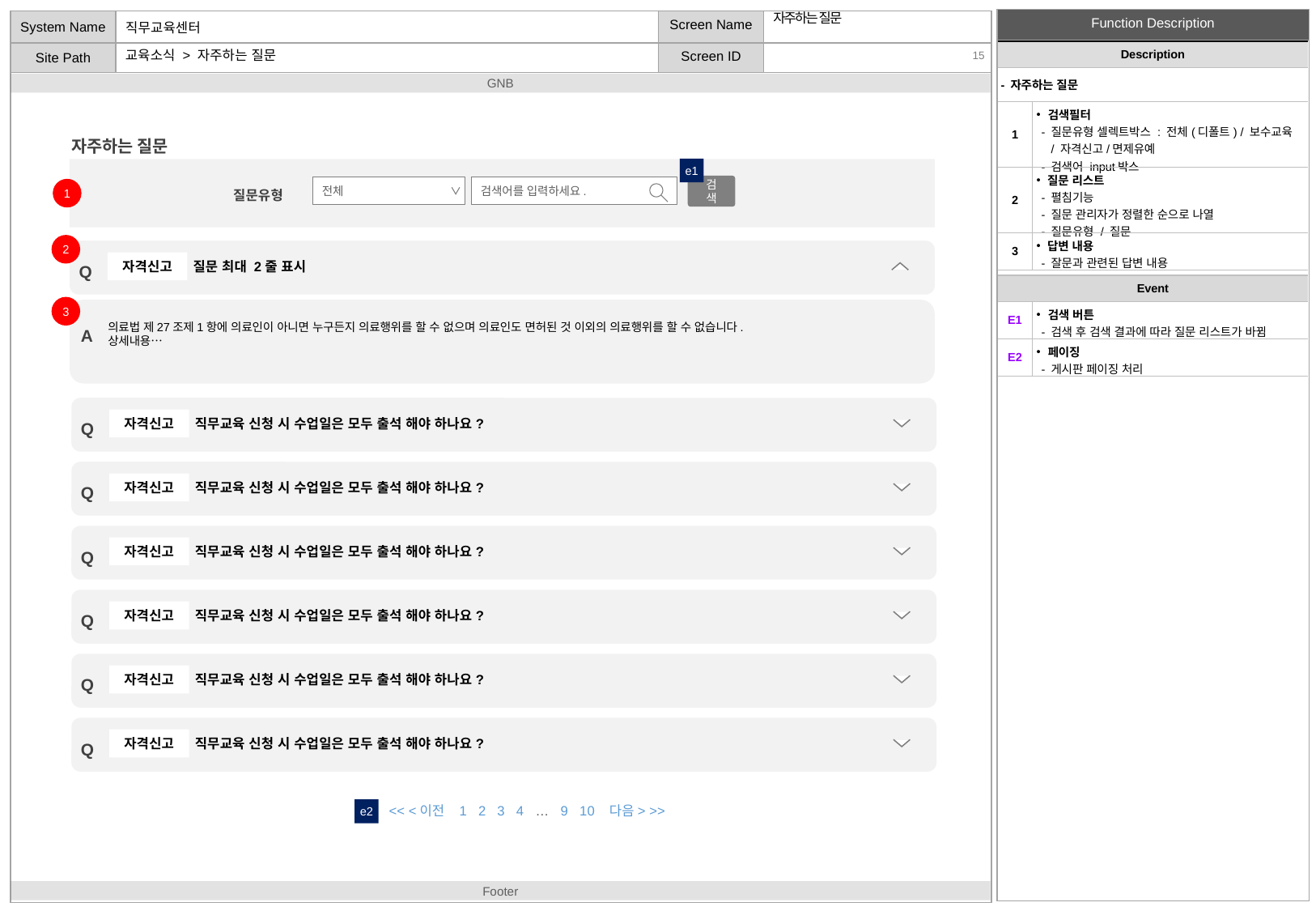

자주하는 질문
| Description |  |
| --- | --- |
| - 자주하는 질문 |  |
| 1 | 검색필터 - 질문유형 셀렉트박스 : 전체(디폴트) / 보수교육 / 자격신고/면제유예 - 검색어 input박스 |
| 2 | 질문 리스트 - 펼침기능 - 질문 관리자가 정렬한 순으로 나열 - 질문유형 / 질문 |
| 3 | 답변 내용 - 잘문과 관련된 답변 내용 |

# 교육소식 > 자주하는 질문
자주하는 질문
e1

질문유형
전체

검색
  검색어를 입력하세요.

1
2

Q
질문 최대 2줄 표시
자격신고

| Event |  |
| --- | --- |
| E1 | 검색 버튼 - 검색 후 검색 결과에 따라 질문 리스트가 바뀜 |
| E2 | 페이징 - 게시판 페이징 처리 |
3

A
의료법 제27조제1항에 의료인이 아니면 누구든지 의료행위를 할 수 없으며 의료인도 면허된 것 이외의 의료행위를 할 수 없습니다.
상세내용…

Q
직무교육 신청 시 수업일은 모두 출석 해야 하나요?
자격신고

Q
직무교육 신청 시 수업일은 모두 출석 해야 하나요?
자격신고

Q
직무교육 신청 시 수업일은 모두 출석 해야 하나요?
자격신고

Q
직무교육 신청 시 수업일은 모두 출석 해야 하나요?
자격신고

Q
직무교육 신청 시 수업일은 모두 출석 해야 하나요?
자격신고

Q
직무교육 신청 시 수업일은 모두 출석 해야 하나요?
자격신고

<< <이전   1   2   3   4   …   9   10   다음> >>
e2